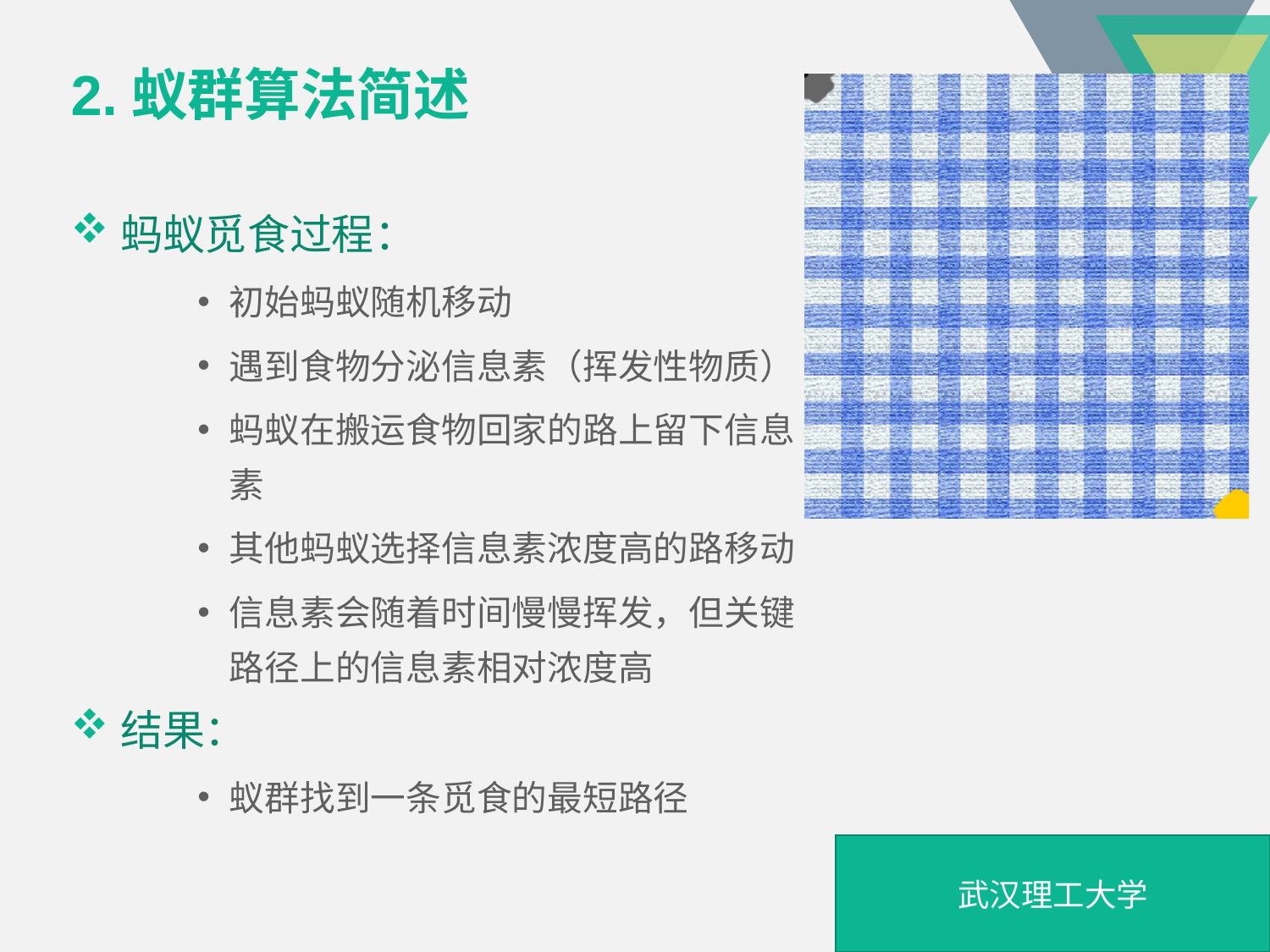

# 2.蚁群算法简述
蚂蚁觅食过程：
初始蚂蚁随机移动
遇到食物分泌信息素（挥发性物质）
蚂蚁在搬运食物回家的路上留下信息素
其他蚂蚁选择信息素浓度高的路移动
信息素会随着时间慢慢挥发，但关键路径上的信息素相对浓度高
结果：
蚁群找到一条觅食的最短路径

武汉理工大学